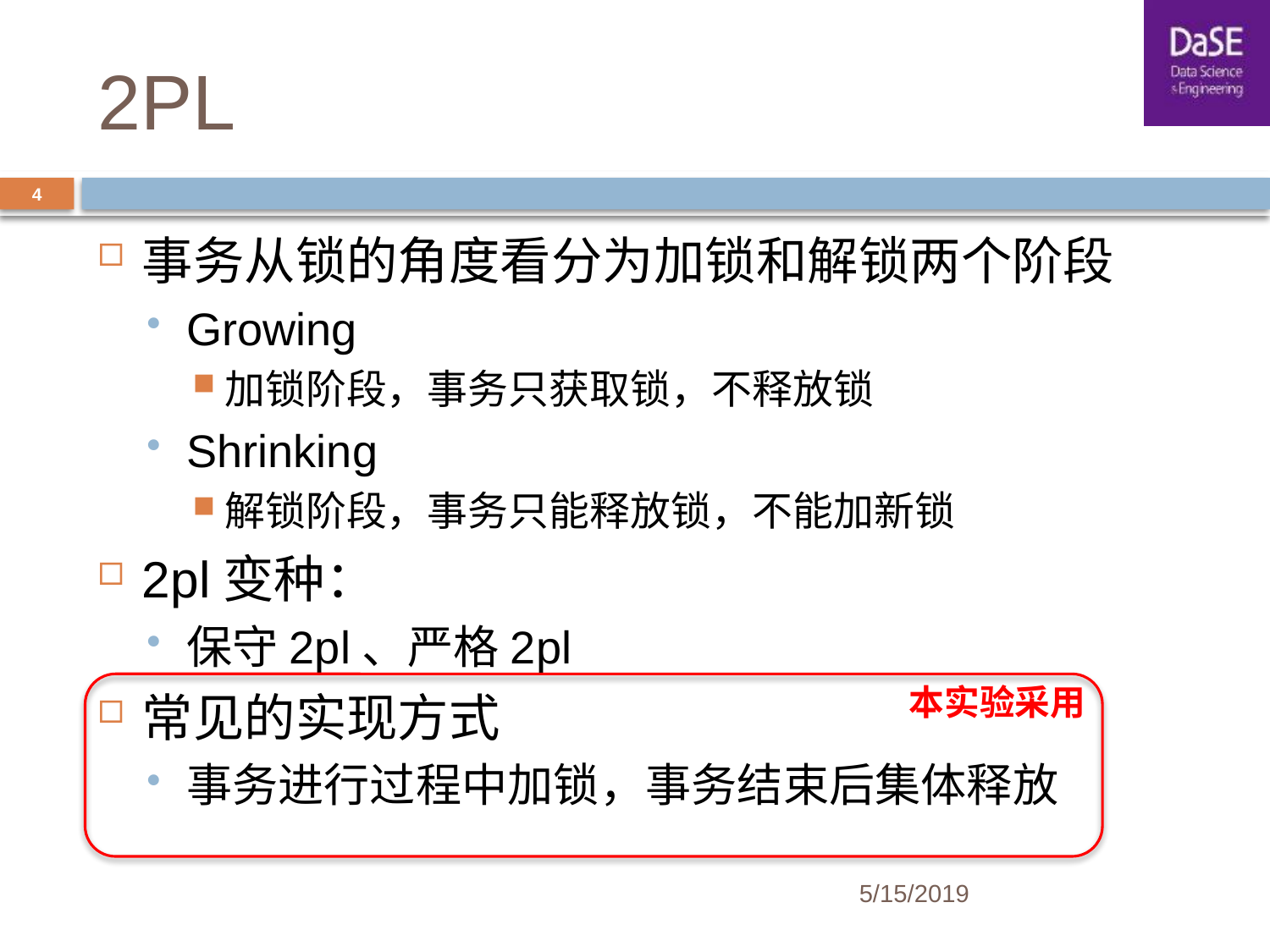

# 2PL
4
事务从锁的角度看分为加锁和解锁两个阶段
Growing
加锁阶段，事务只获取锁，不释放锁
Shrinking
解锁阶段，事务只能释放锁，不能加新锁
2pl变种：
保守2pl、严格2pl
常见的实现方式
事务进行过程中加锁，事务结束后集体释放

本实验采用
5/15/2019